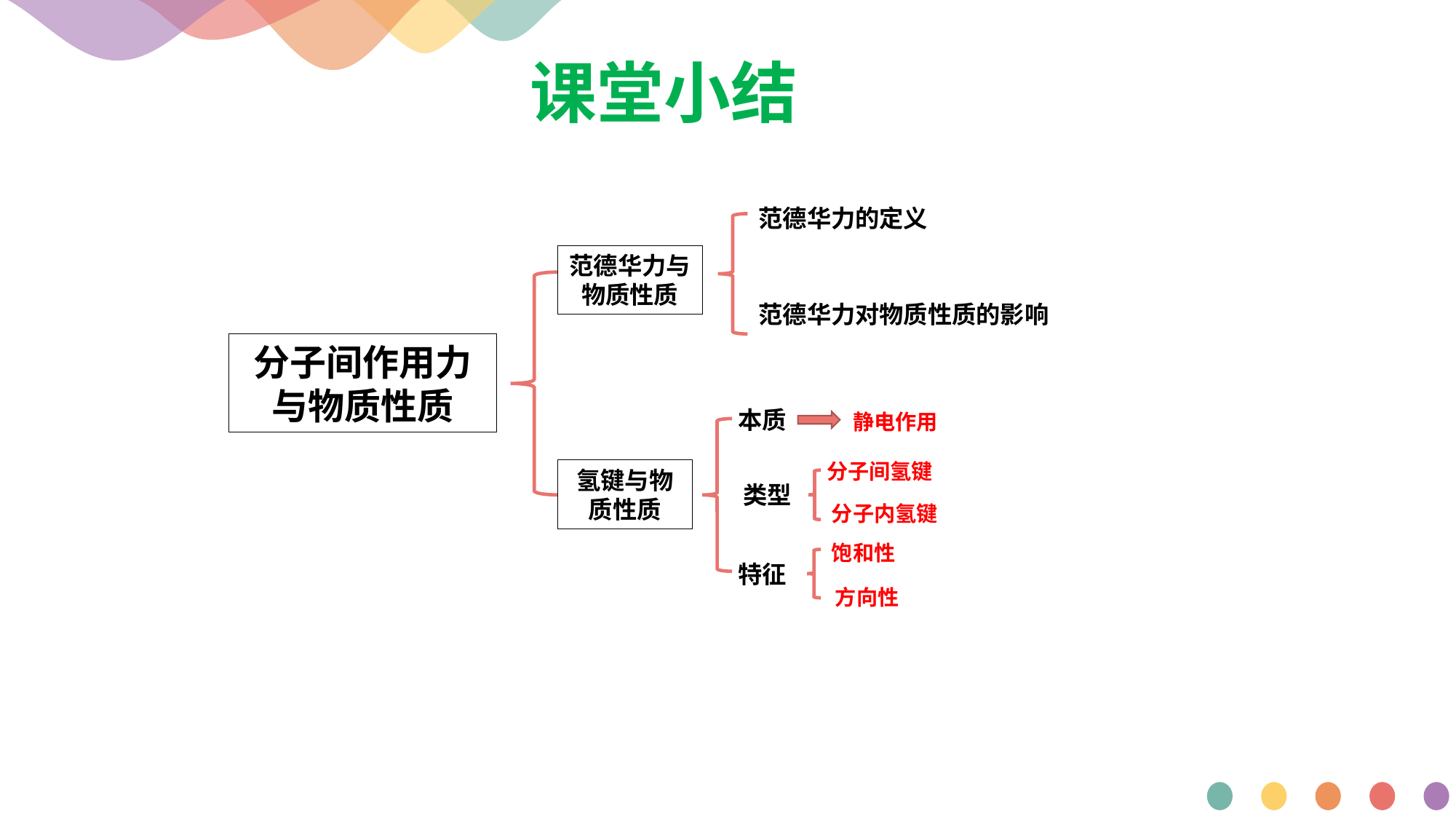

课堂小结
范德华力的定义

范德华力与物质性质

范德华力对物质性质的影响
分子间作用力与物质性质
本质
静电作用

分子间氢键
氢键与物质性质

类型
分子内氢键
饱和性

特征
方向性